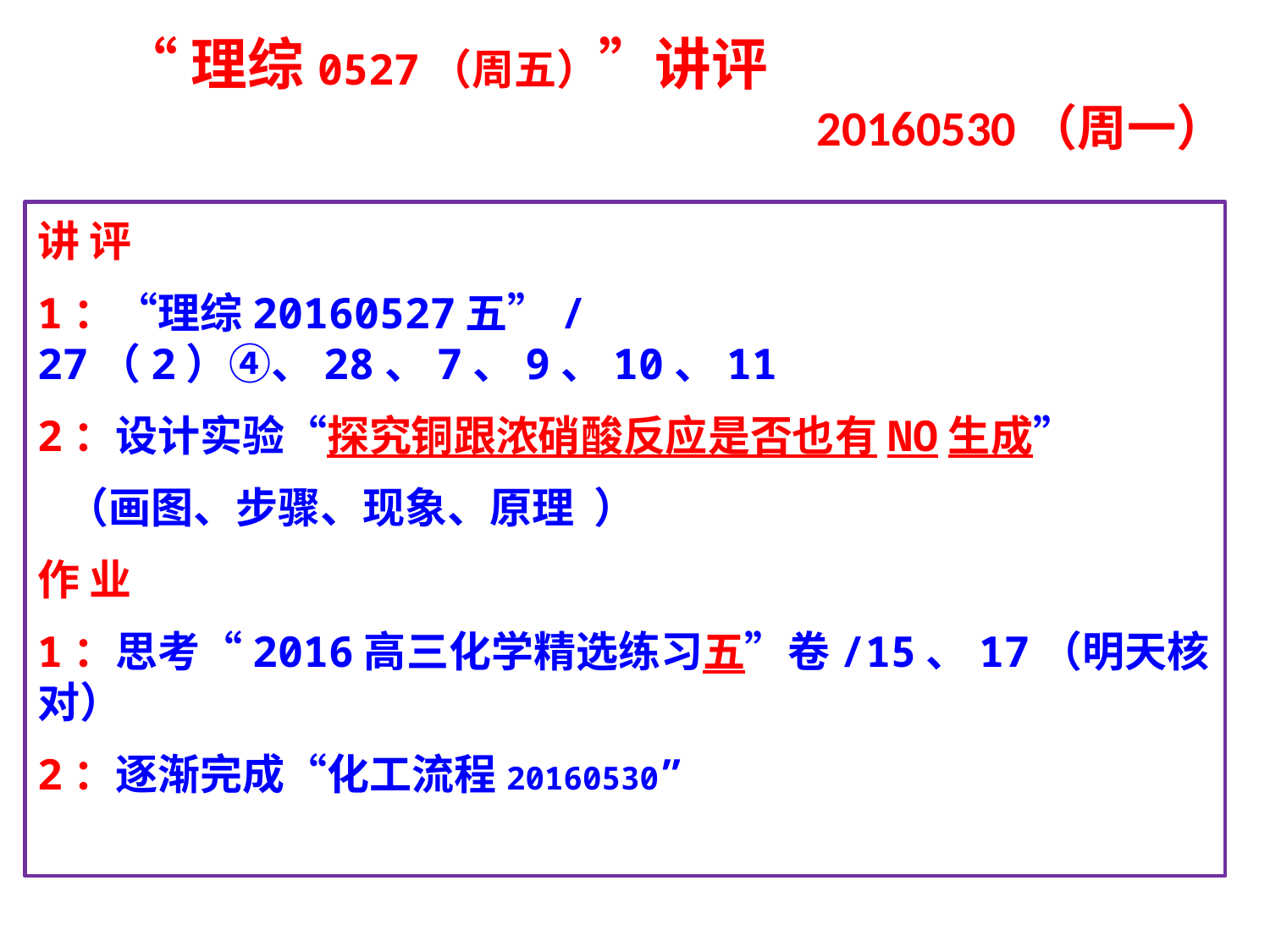

“理综0527（周五）”讲评
                                                                 20160530（周一）

讲 评
1：“理综20160527五”/27（2）④、28、7、9、10、11
2：设计实验“探究铜跟浓硝酸反应是否也有NO生成”
  （画图、步骤、现象、原理  ）
作 业
1：思考“2016高三化学精选练习五”卷/15、17（明天核对）
2：逐渐完成“化工流程20160530”